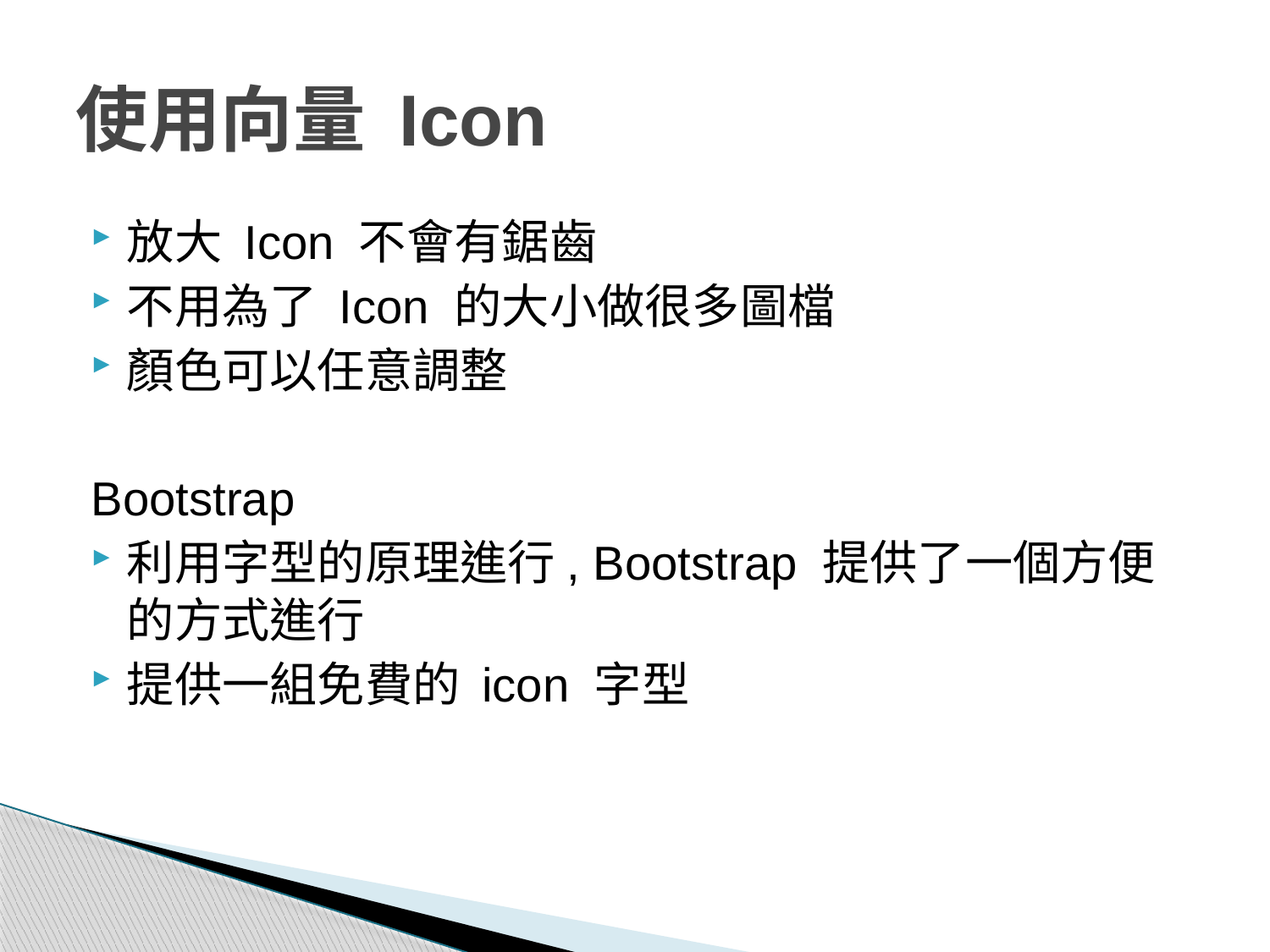

# 使用向量 Icon
放大 Icon 不會有鋸齒
不用為了 Icon 的大小做很多圖檔
顏色可以任意調整

Bootstrap
利用字型的原理進行, Bootstrap 提供了一個方便的方式進行
提供一組免費的 icon 字型